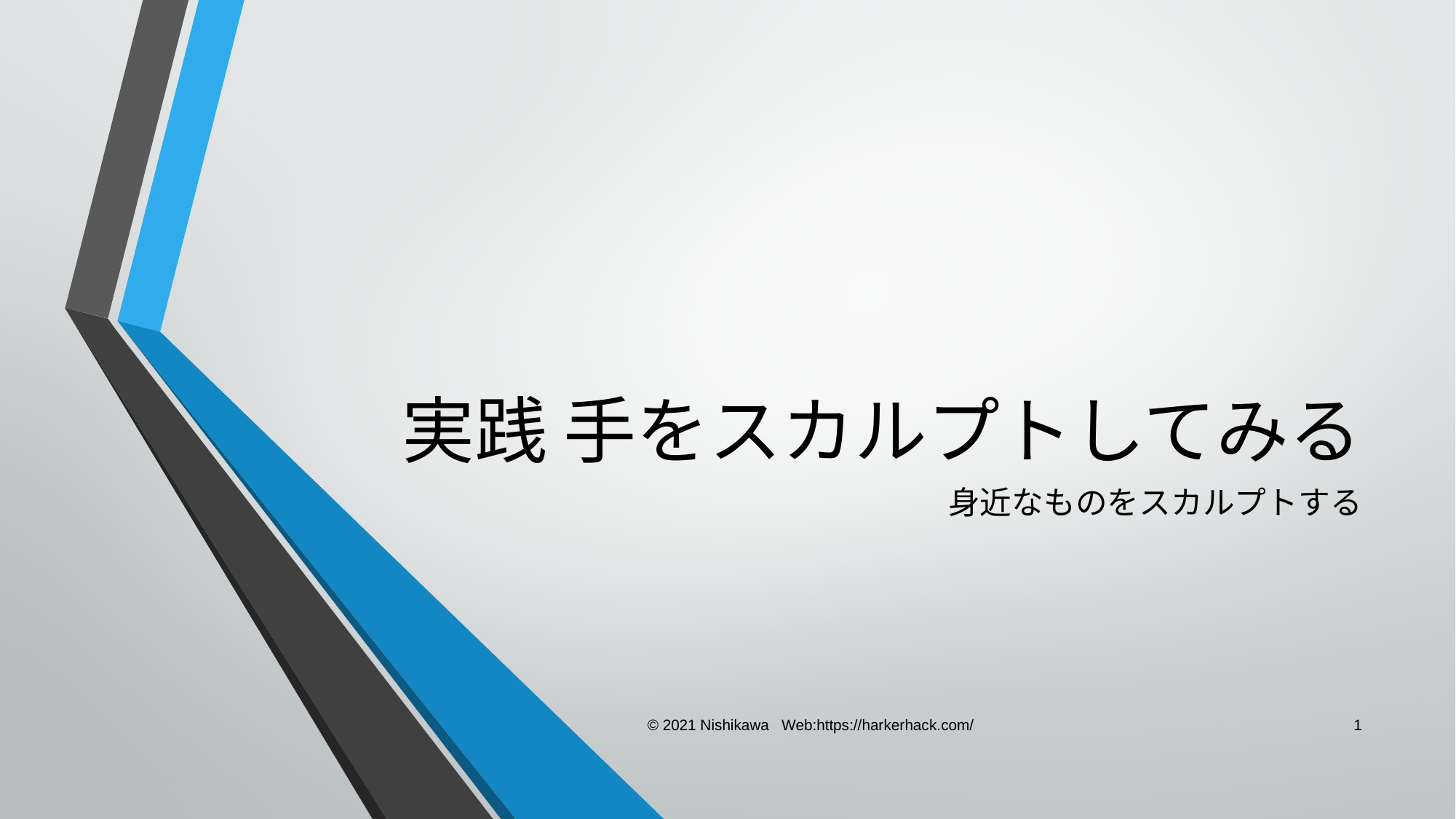

# 実践 手をスカルプトしてみる
身近なものをスカルプトする
© 2021 Nishikawa   Web:https://harkerhack.com/
1